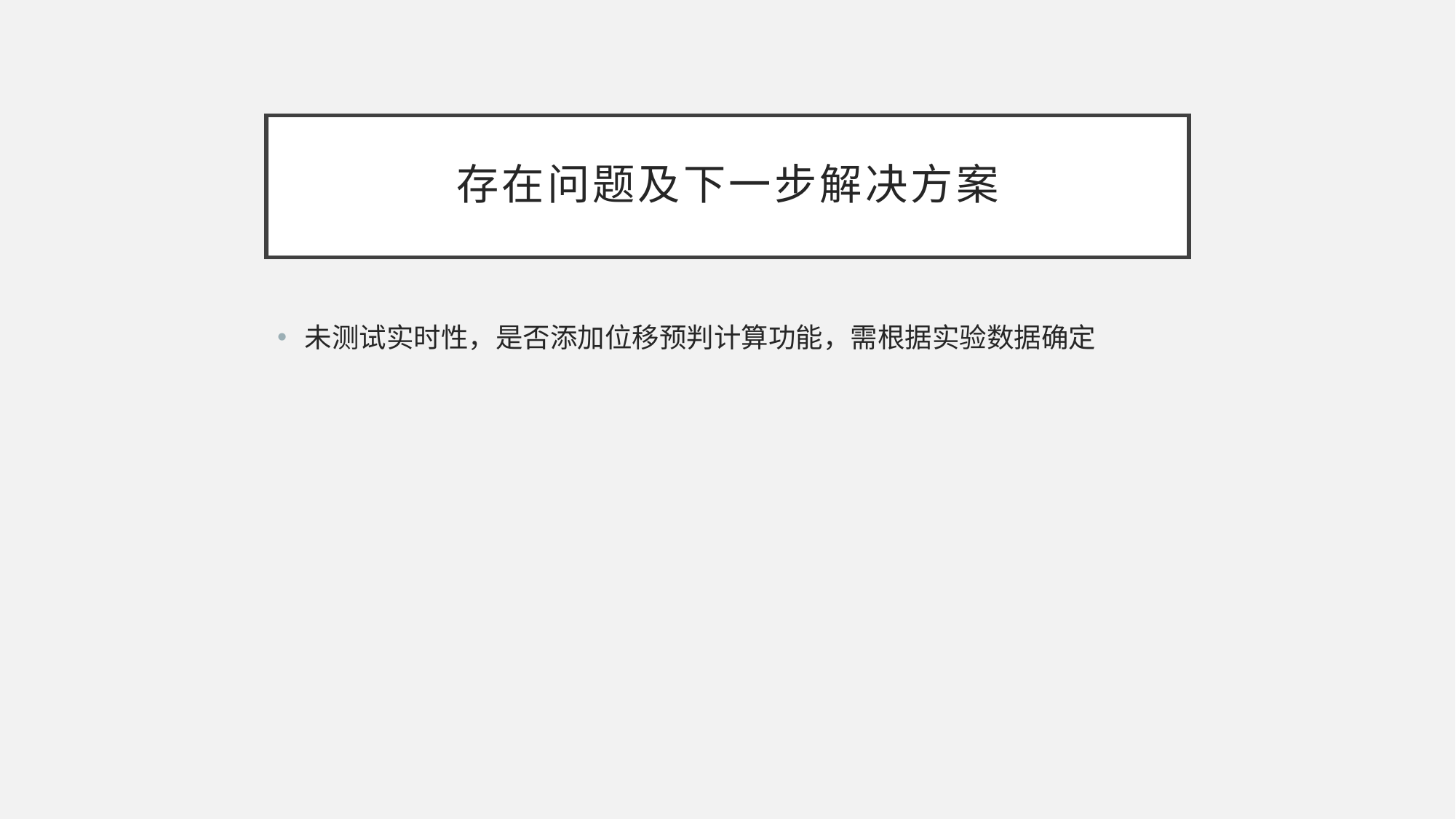

# 存在问题及下一步解决方案
未测试实时性，是否添加位移预判计算功能，需根据实验数据确定